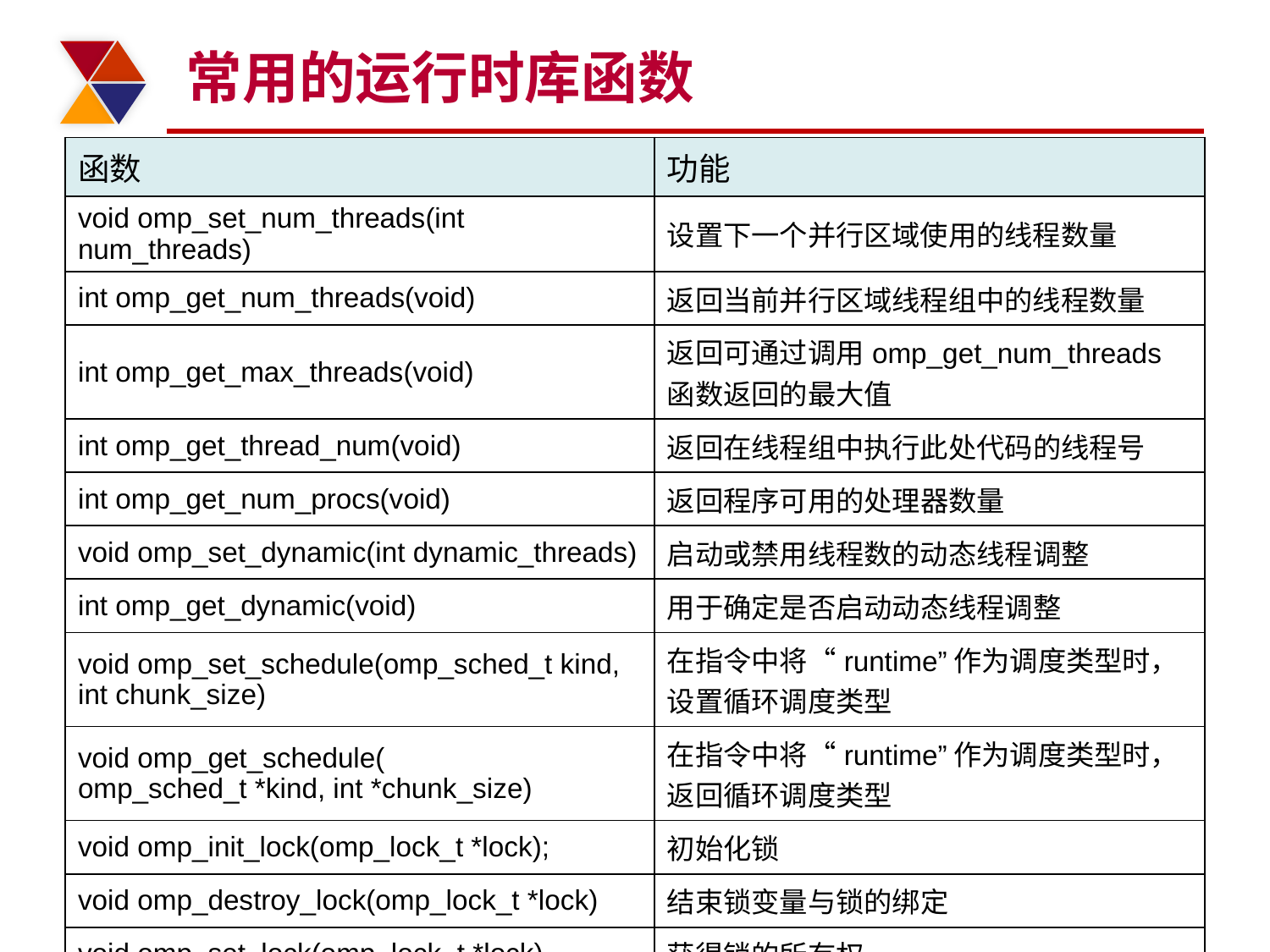

# 常用的运行时库函数
| 函数 | 功能 |
| --- | --- |
| void omp\_set\_num\_threads(int num\_threads) | 设置下一个并行区域使用的线程数量 |
| int omp\_get\_num\_threads(void) | 返回当前并行区域线程组中的线程数量 |
| int omp\_get\_max\_threads(void) | 返回可通过调用omp\_get\_num\_threads函数返回的最大值 |
| int omp\_get\_thread\_num(void) | 返回在线程组中执行此处代码的线程号 |
| int omp\_get\_num\_procs(void) | 返回程序可用的处理器数量 |
| void omp\_set\_dynamic(int dynamic\_threads) | 启动或禁用线程数的动态线程调整 |
| int omp\_get\_dynamic(void) | 用于确定是否启动动态线程调整 |
| void omp\_set\_schedule(omp\_sched\_t kind, int chunk\_size) | 在指令中将“runtime”作为调度类型时，设置循环调度类型 |
| void omp\_get\_schedule( omp\_sched\_t \*kind, int \*chunk\_size) | 在指令中将“runtime”作为调度类型时，返回循环调度类型 |
| void omp\_init\_lock(omp\_lock\_t \*lock); | 初始化锁 |
| void omp\_destroy\_lock(omp\_lock\_t \*lock) | 结束锁变量与锁的绑定 |
| void omp\_set\_lock(omp\_lock\_t \*lock) | 获得锁的所有权 |
| void omp\_unset\_lock(omp\_lock\_t \*lock) | 释放锁 |